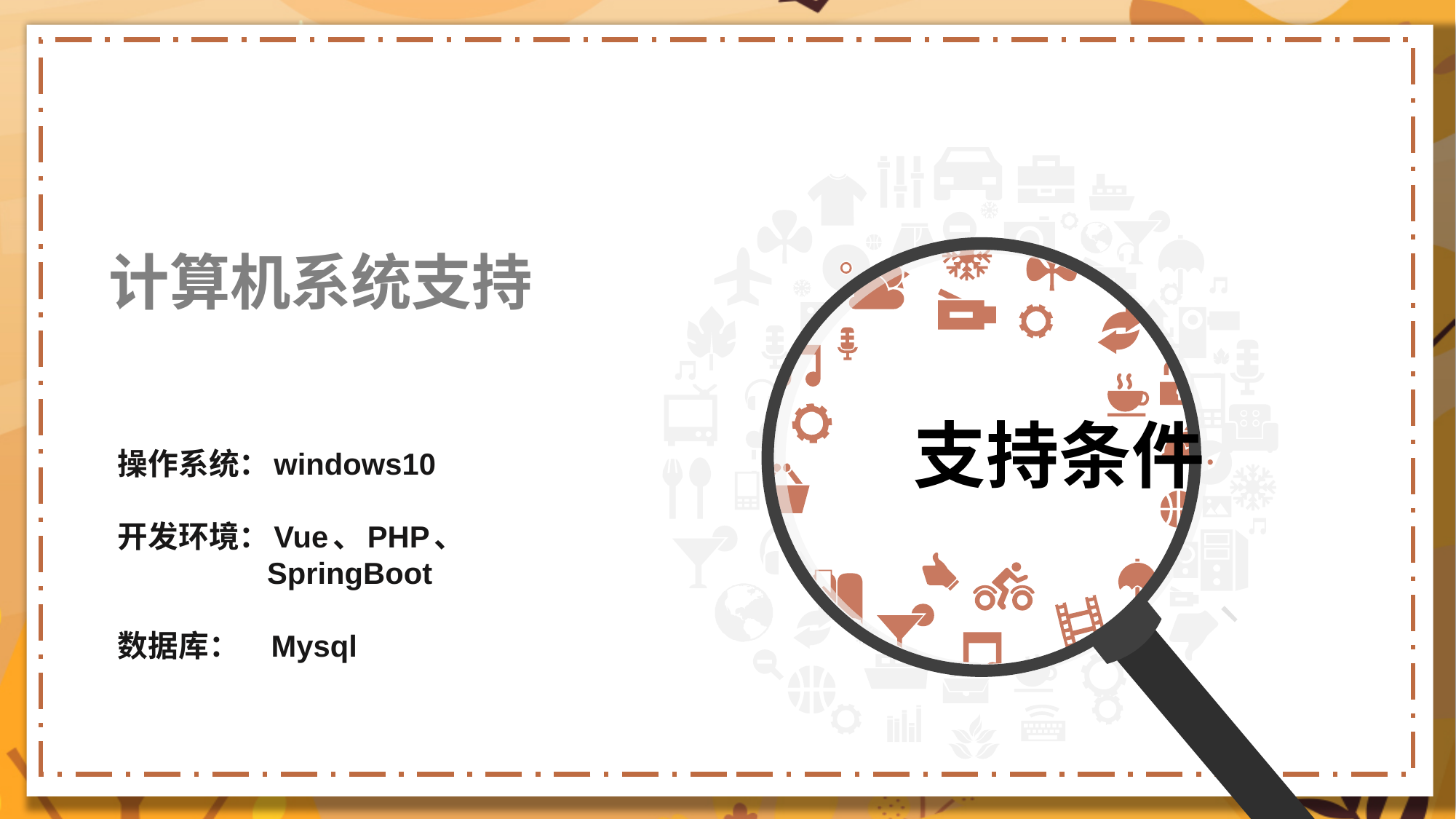

支持条件

计算机系统支持

  操作系统：windows10

  开发环境：Vue、PHP、
                    SpringBoot

  数据库：    Mysql